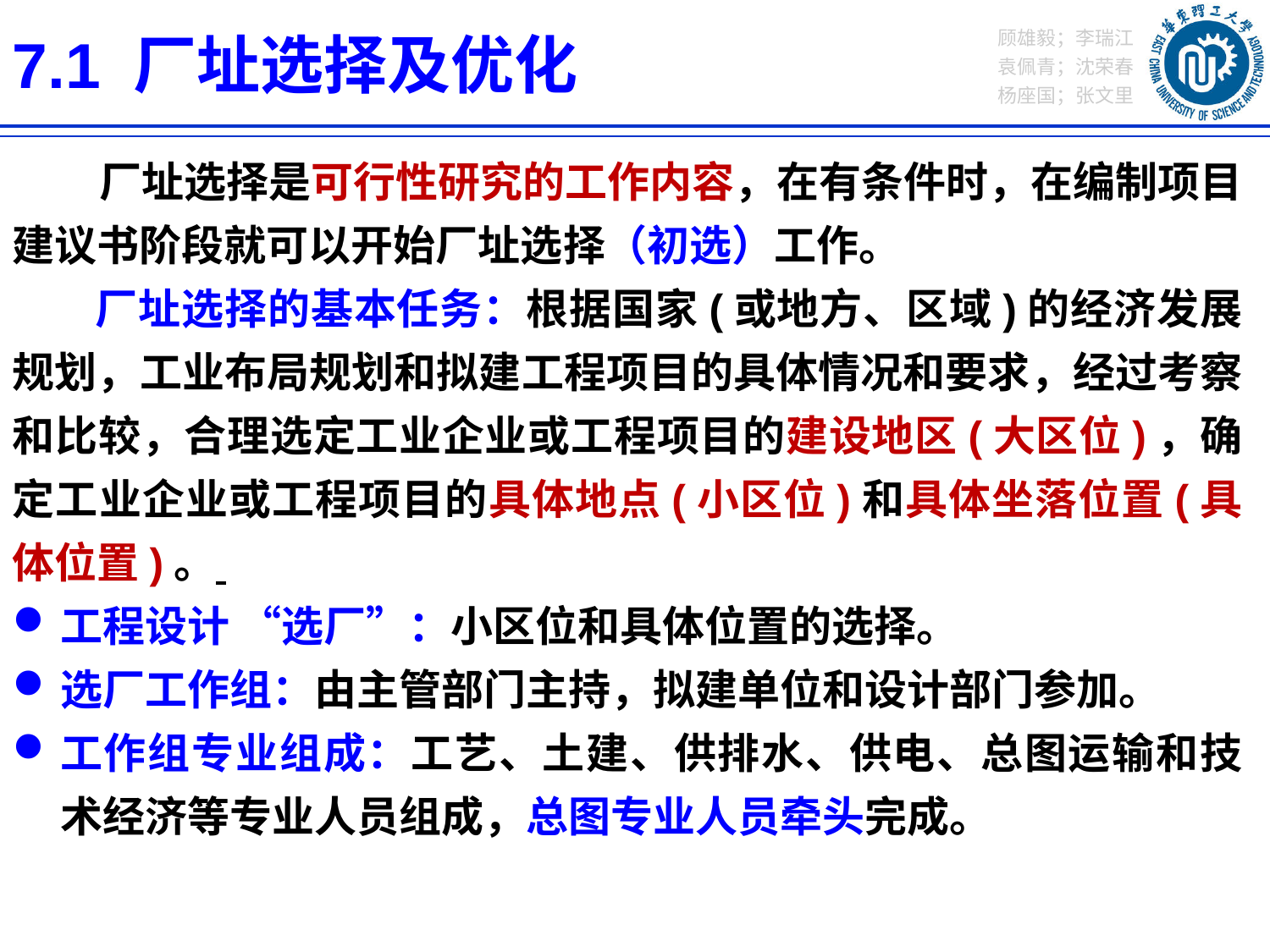

7.1 厂址选择及优化
        厂址选择是可行性研究的工作内容，在有条件时，在编制项目建议书阶段就可以开始厂址选择（初选）工作。
       厂址选择的基本任务：根据国家(或地方、区域)的经济发展规划，工业布局规划和拟建工程项目的具体情况和要求，经过考察和比较，合理选定工业企业或工程项目的建设地区(大区位)，确定工业企业或工程项目的具体地点(小区位)和具体坐落位置(具体位置)。
工程设计 “选厂”：小区位和具体位置的选择。
选厂工作组：由主管部门主持，拟建单位和设计部门参加。
工作组专业组成：工艺、土建、供排水、供电、总图运输和技术经济等专业人员组成，总图专业人员牵头完成。